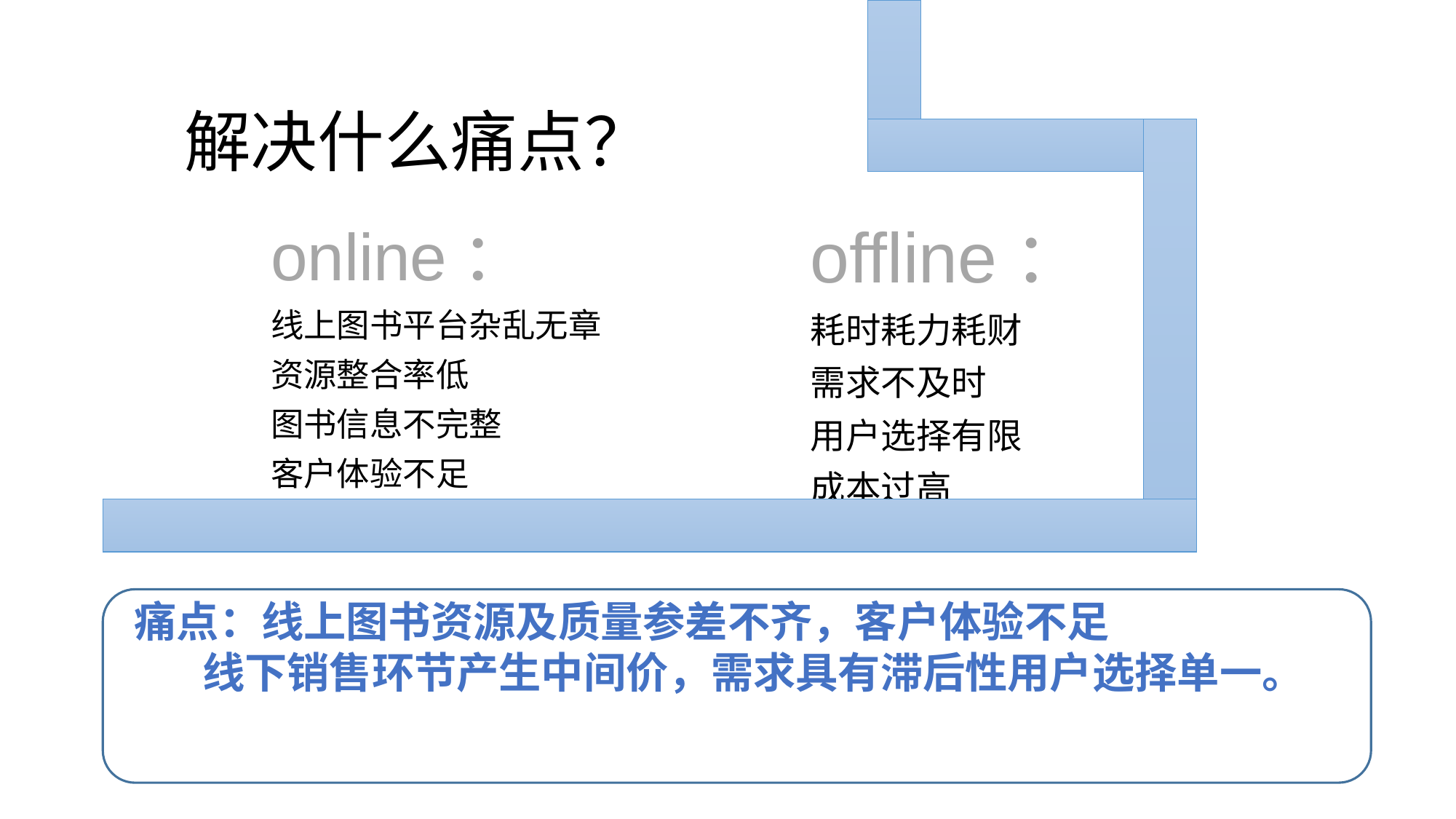

# 解决什么痛点？

offline：
耗时耗力耗财
需求不及时
用户选择有限
成本过高

online：
线上图书平台杂乱无章
资源整合率低
图书信息不完整
客户体验不足

痛点：线上图书资源及质量参差不齐，客户体验不足
      线下销售环节产生中间价，需求具有滞后性用户选择单一。